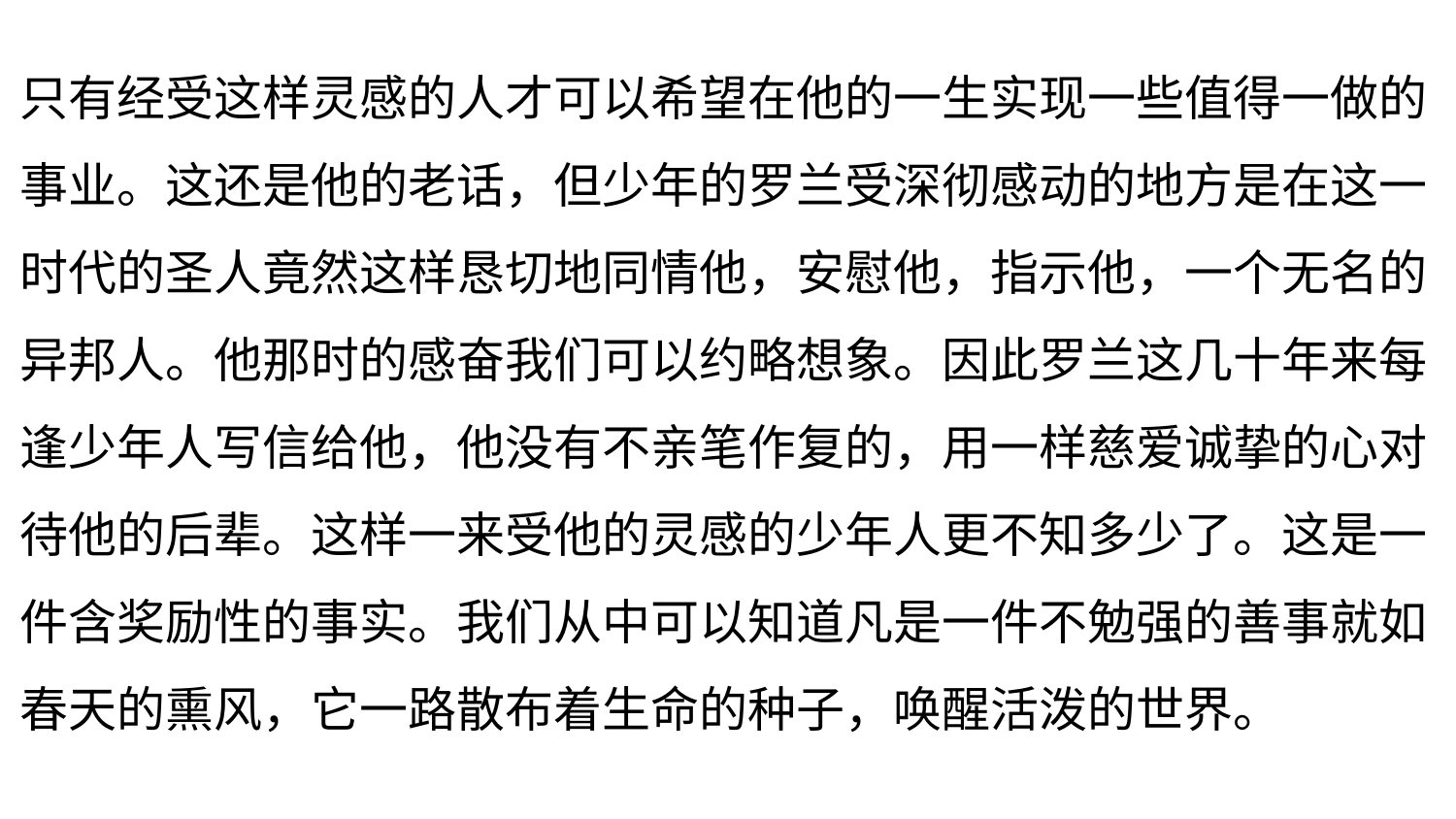

只有经受这样灵感的人才可以希望在他的一生实现一些值得一做的事业。这还是他的老话，但少年的罗兰受深彻感动的地方是在这一时代的圣人竟然这样恳切地同情他，安慰他，指示他，一个无名的异邦人。他那时的感奋我们可以约略想象。因此罗兰这几十年来每逢少年人写信给他，他没有不亲笔作复的，用一样慈爱诚挚的心对待他的后辈。这样一来受他的灵感的少年人更不知多少了。这是一件含奖励性的事实。我们从中可以知道凡是一件不勉强的善事就如春天的熏风，它一路散布着生命的种子，唤醒活泼的世界。